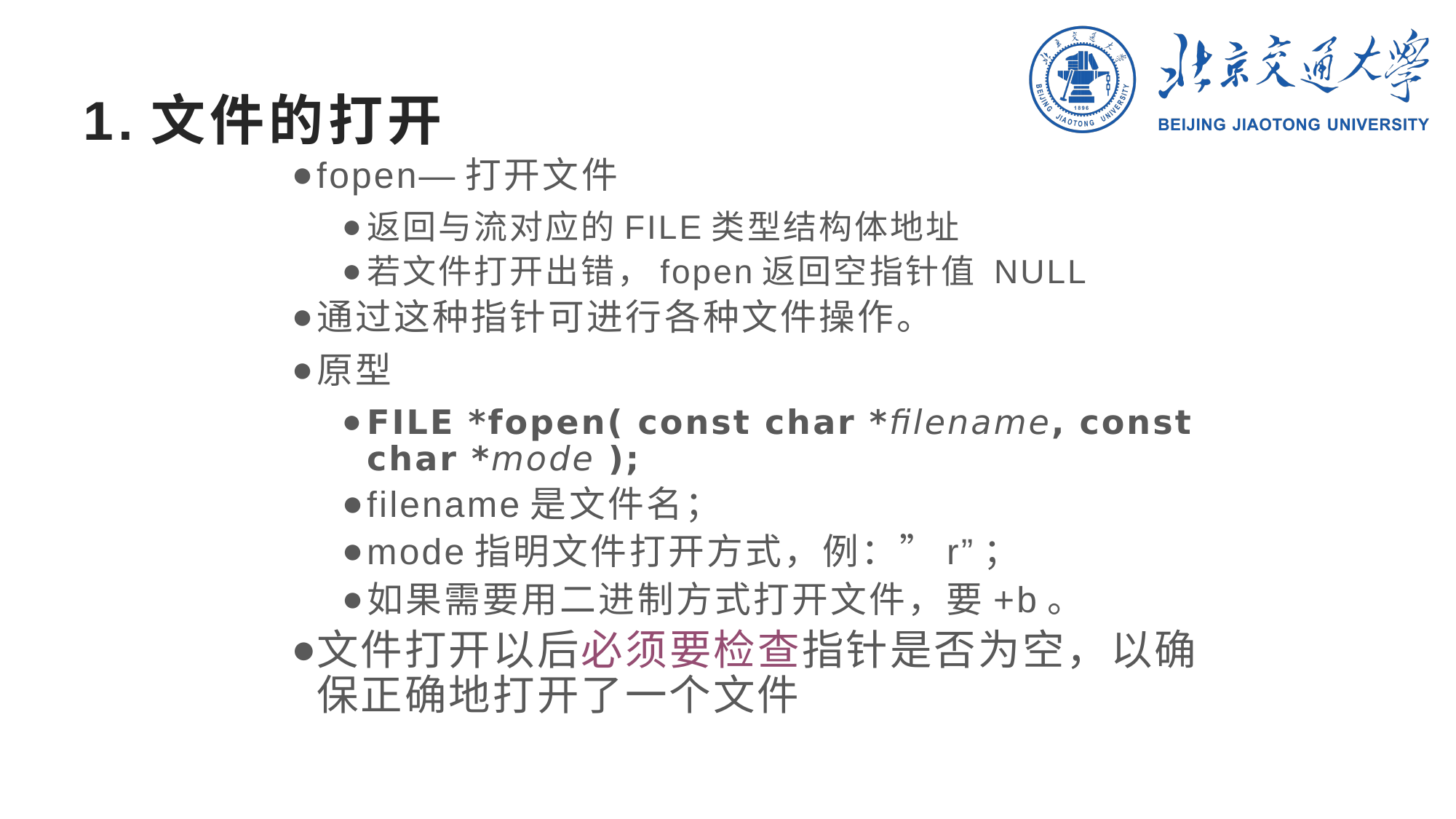

# 1.文件的打开
fopen—打开文件
返回与流对应的FILE类型结构体地址
若文件打开出错，fopen返回空指针值 NULL
通过这种指针可进行各种文件操作。
原型
FILE *fopen( const char *filename, const char *mode );
filename是文件名；
mode指明文件打开方式，例：”r”；
如果需要用二进制方式打开文件，要+b。
文件打开以后必须要检查指针是否为空，以确保正确地打开了一个文件